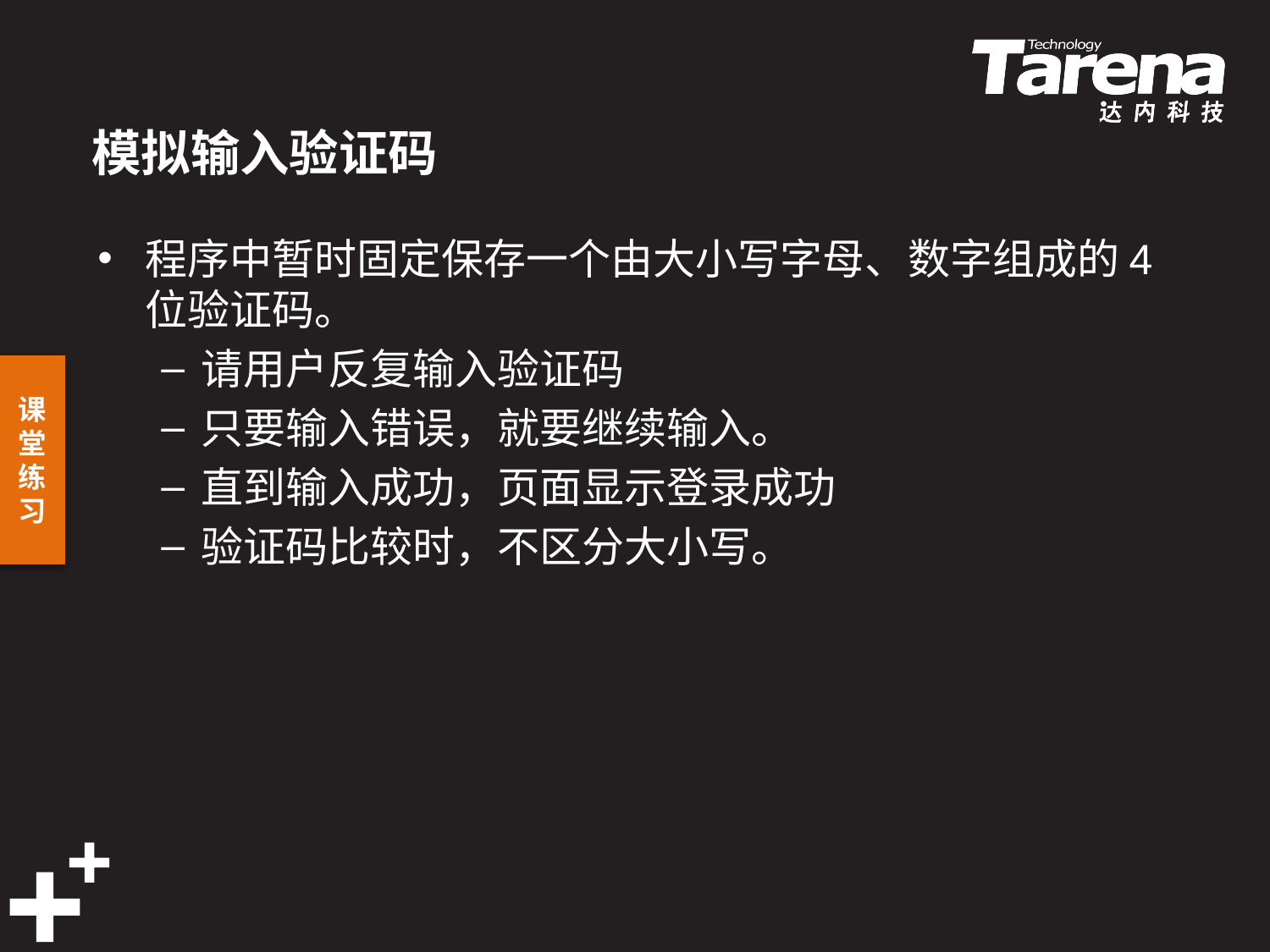

# 模拟输入验证码
程序中暂时固定保存一个由大小写字母、数字组成的4位验证码。
请用户反复输入验证码
只要输入错误，就要继续输入。
直到输入成功，页面显示登录成功
验证码比较时，不区分大小写。